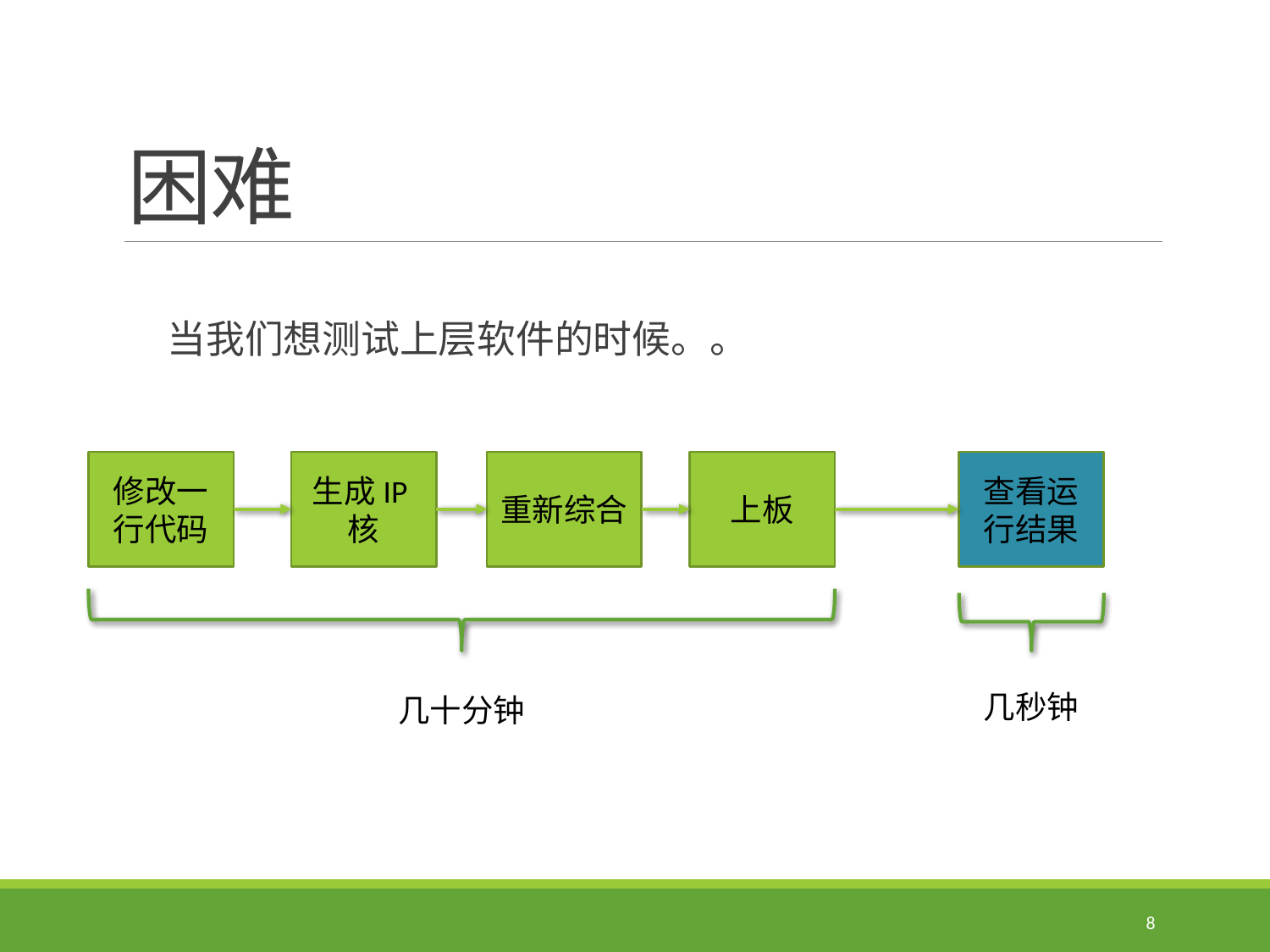

# 困难

当我们想测试上层软件的时候。。
修改一行代码
生成IP核
重新综合
上板
查看运行结果

几秒钟
几十分钟
8